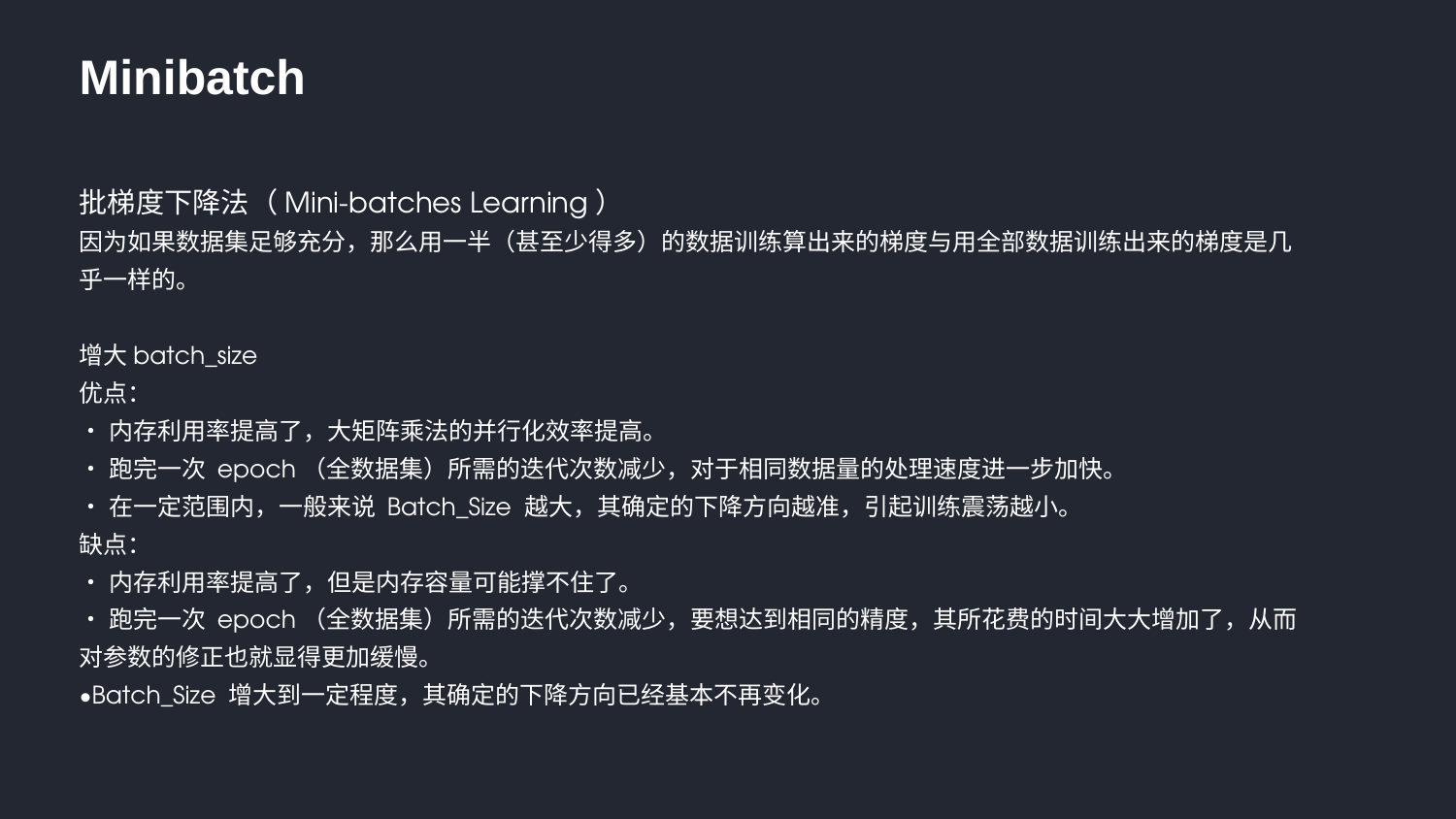

Minibatch
批梯度下降法（Mini-batches Learning）
因为如果数据集足够充分，那么用一半（甚至少得多）的数据训练算出来的梯度与用全部数据训练出来的梯度是几乎一样的。

增大batch_size
优点：
•内存利用率提高了，大矩阵乘法的并行化效率提高。
•跑完一次 epoch（全数据集）所需的迭代次数减少，对于相同数据量的处理速度进一步加快。
•在一定范围内，一般来说 Batch_Size 越大，其确定的下降方向越准，引起训练震荡越小。
缺点：
•内存利用率提高了，但是内存容量可能撑不住了。
•跑完一次 epoch（全数据集）所需的迭代次数减少，要想达到相同的精度，其所花费的时间大大增加了，从而对参数的修正也就显得更加缓慢。
•Batch_Size 增大到一定程度，其确定的下降方向已经基本不再变化。